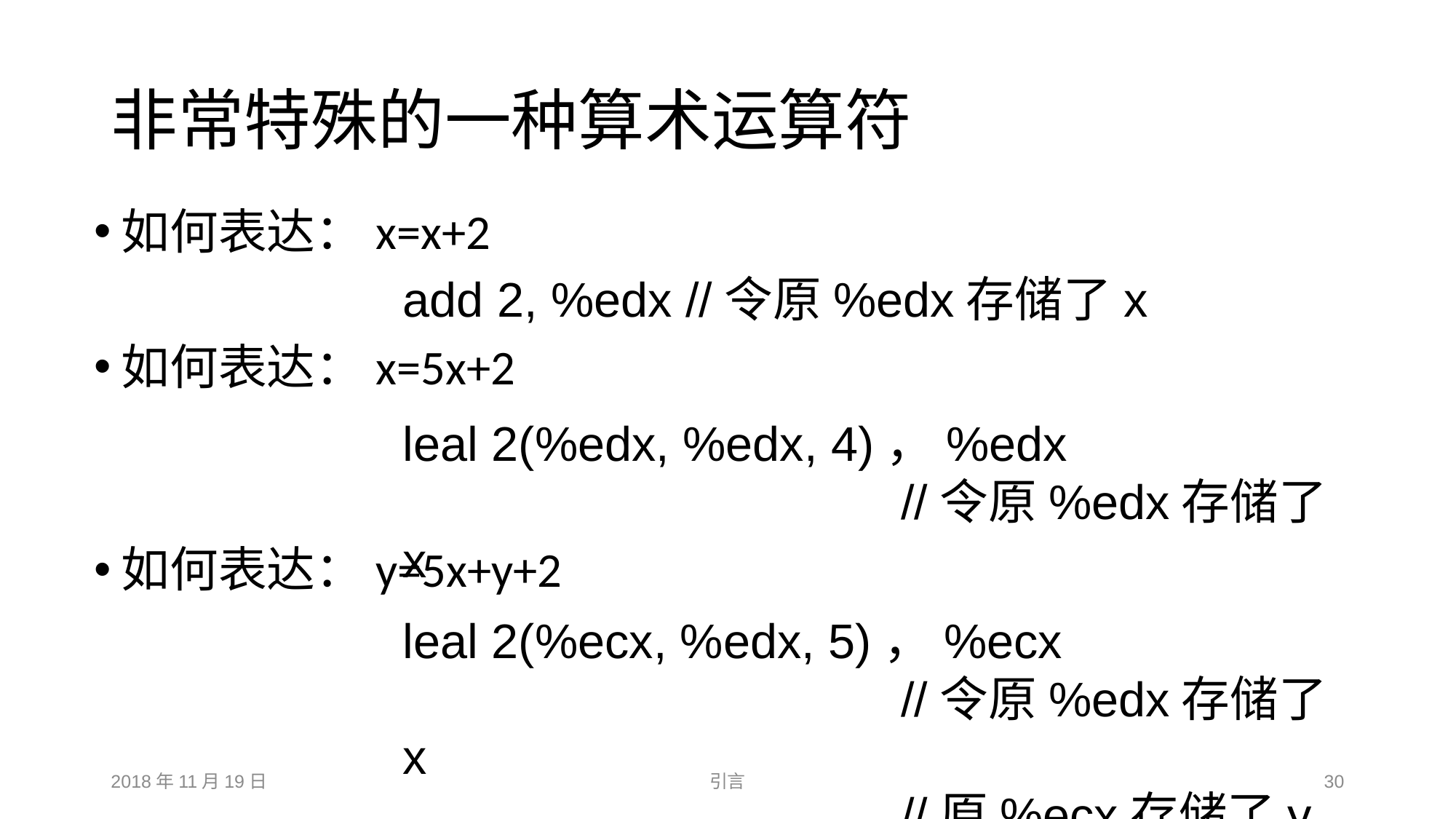

# 非常特殊的一种算术运算符
如何表达：x=x+2

如何表达：x=5x+2

如何表达：y=5x+y+2
add 2, %edx //令原%edx存储了x
leal 2(%edx, %edx, 4)，%edx
                                     //令原%edx存储了x
leal 2(%ecx, %edx, 5)，%ecx
                                     //令原%edx存储了x
                                     //原%ecx存储了y
2018年11月19日
引言
30